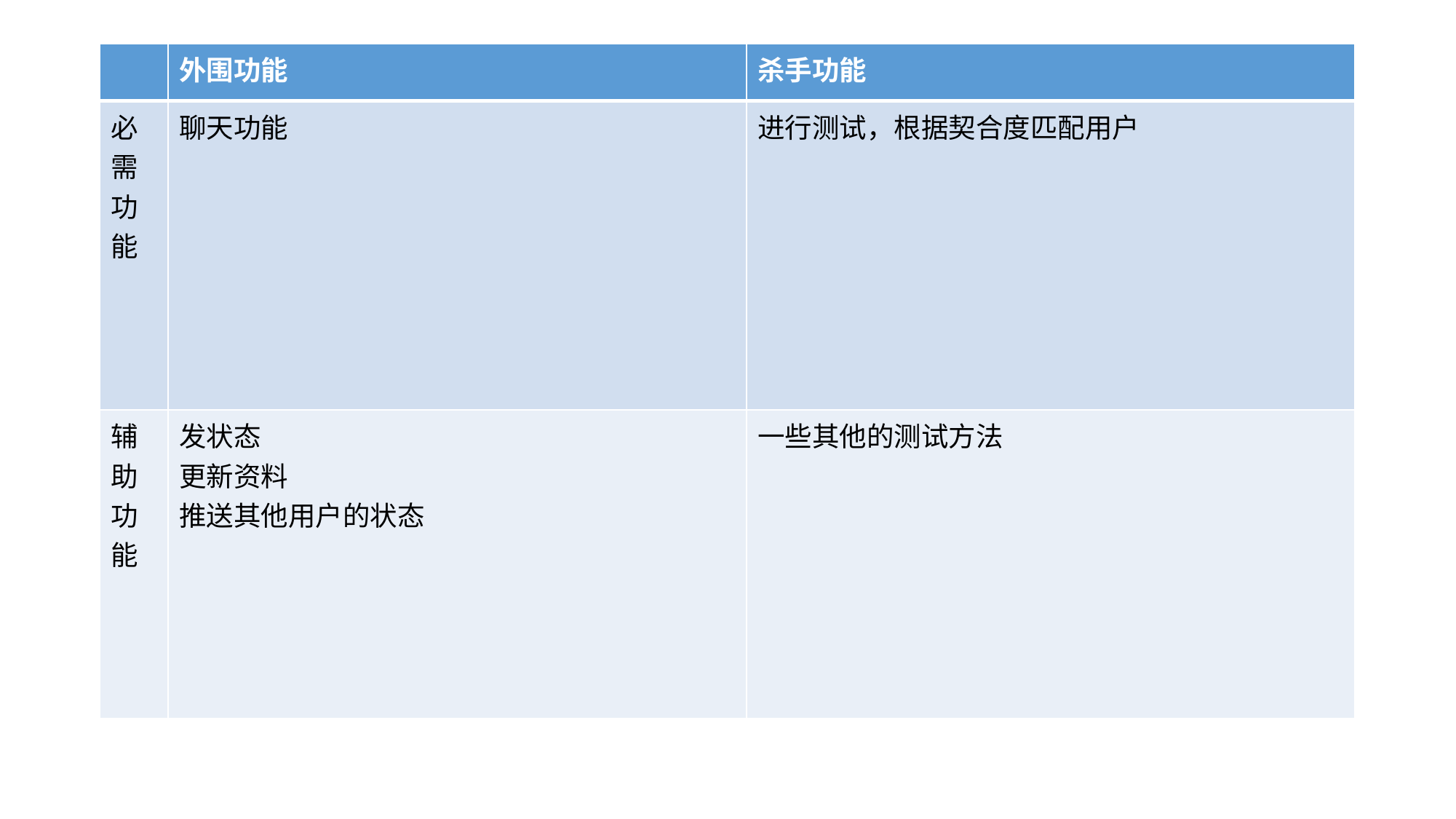

|  | 外围功能 | 杀手功能 |
| --- | --- | --- |
| 必需功能 | 聊天功能 | 进行测试，根据契合度匹配用户 |
| 辅助功能 | 发状态 更新资料 推送其他用户的状态 | 一些其他的测试方法 |